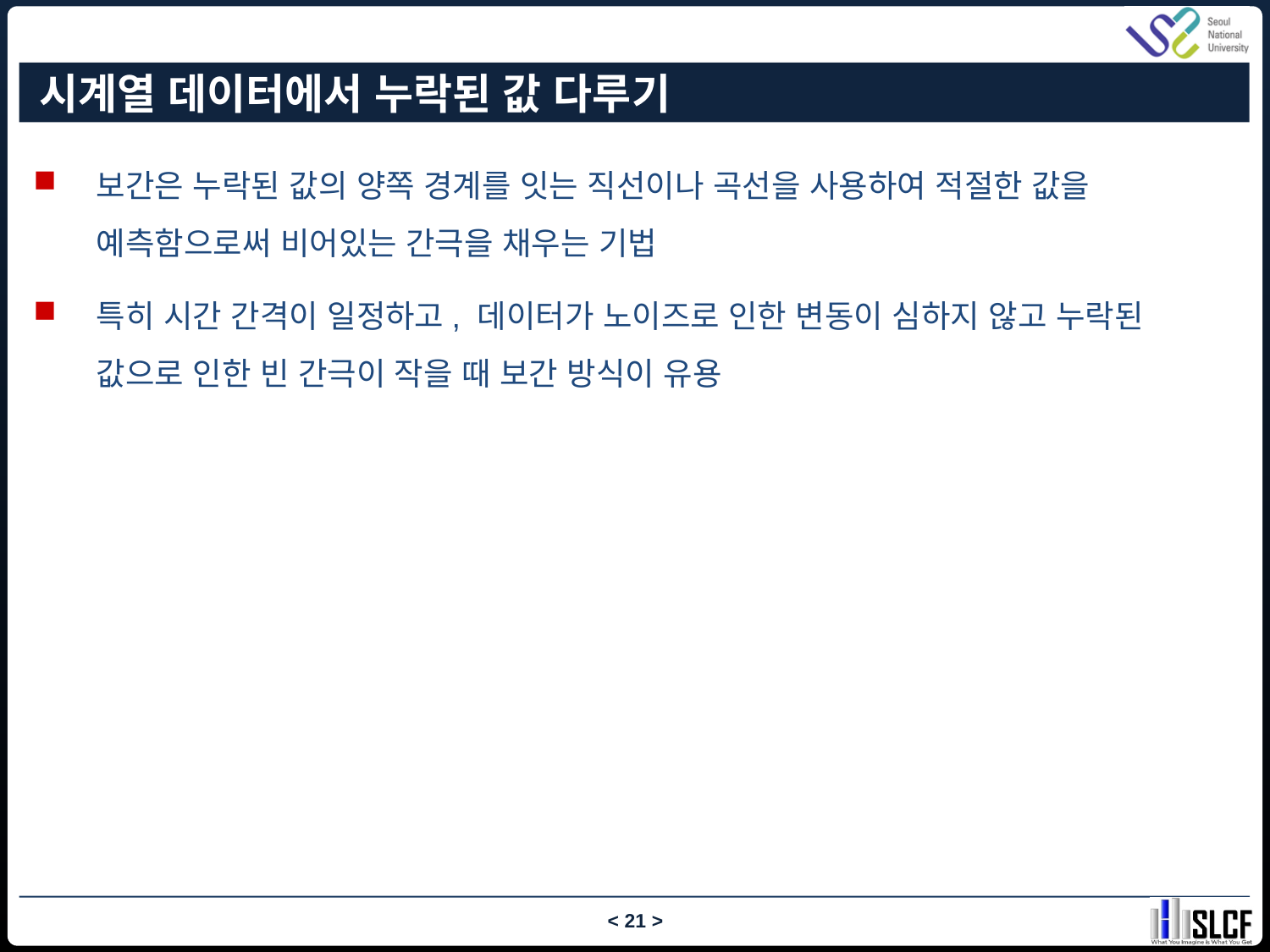

# 시계열 데이터에서 누락된 값 다루기
보간은 누락된 값의 양쪽 경계를 잇는 직선이나 곡선을 사용하여 적절한 값을 예측함으로써 비어있는 간극을 채우는 기법
특히 시간 간격이 일정하고, 데이터가 노이즈로 인한 변동이 심하지 않고 누락된 값으로 인한 빈 간극이 작을 때 보간 방식이 유용